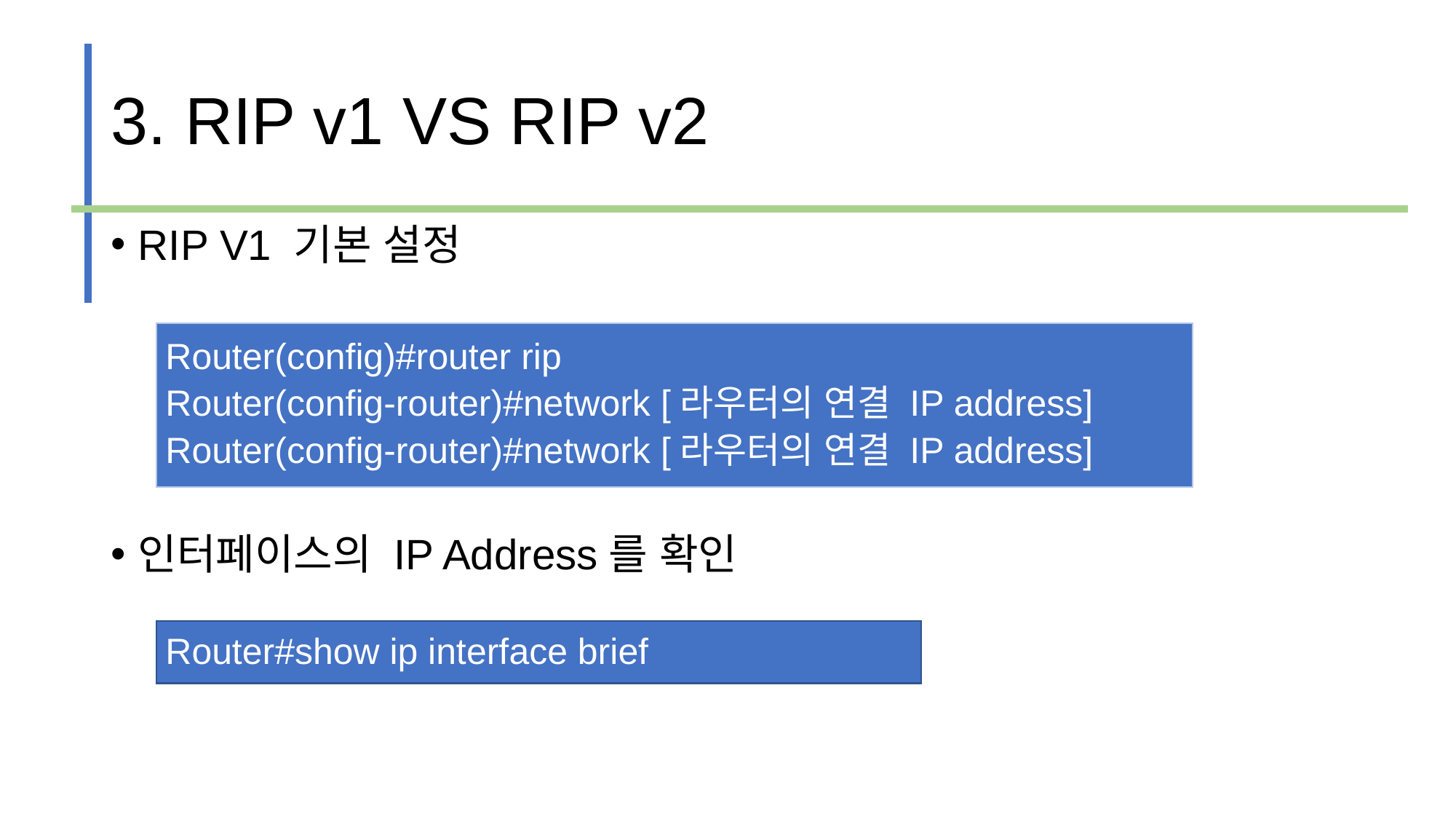

# 3. RIP v1 VS RIP v2
RIP V1 기본 설정

Router(config)#router rip
Router(config-router)#network [라우터의 연결 IP address]
Router(config-router)#network [라우터의 연결 IP address]

인터페이스의 IP Address를 확인

Router#show ip interface brief